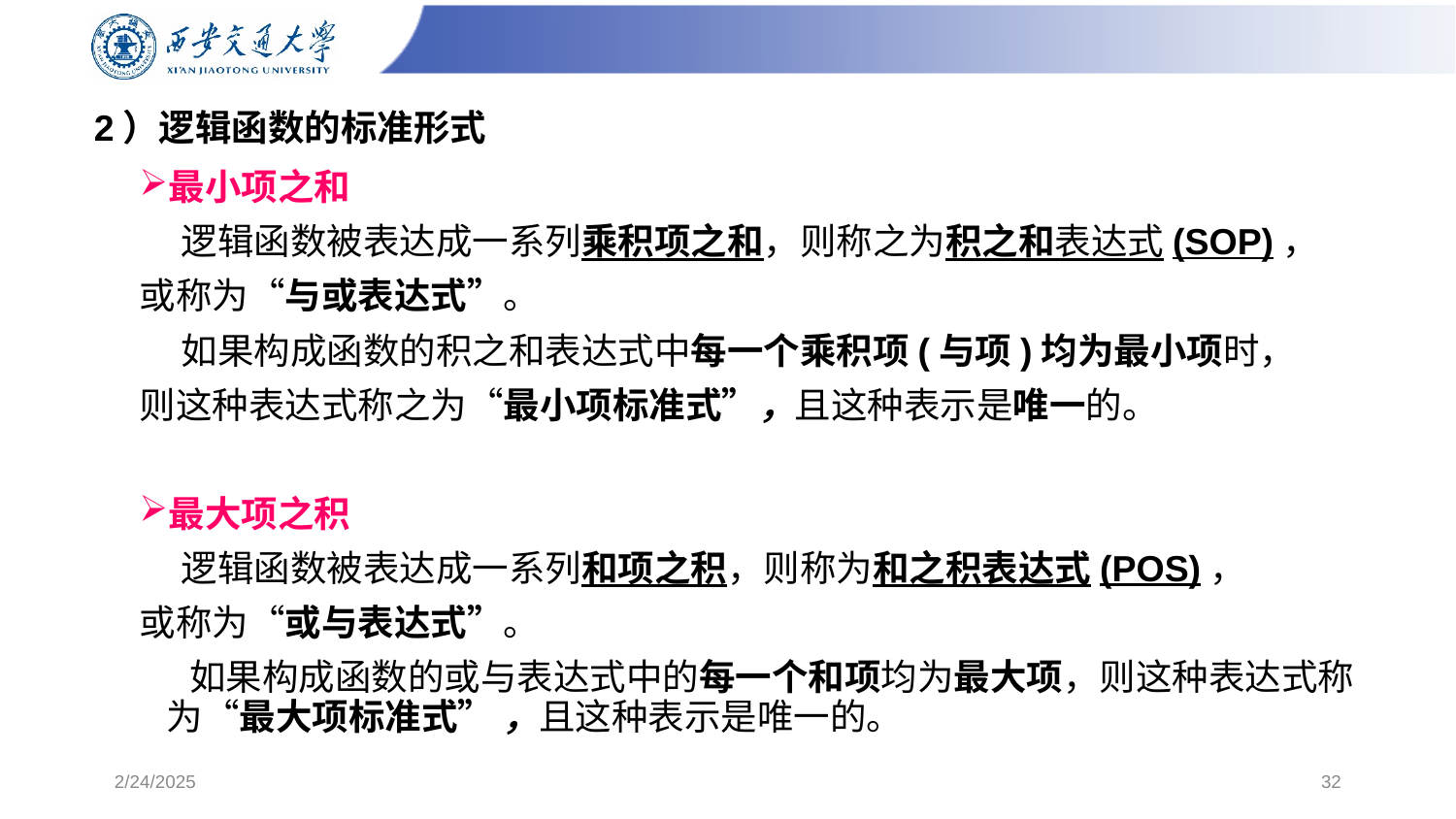

# 2）逻辑函数的标准形式
最小项之和
    逻辑函数被表达成一系列乘积项之和，则称之为积之和表达式(SOP)，
或称为“与或表达式”。
    如果构成函数的积之和表达式中每一个乘积项(与项)均为最小项时，
则这种表达式称之为“最小项标准式”，且这种表示是唯一的。

最大项之积
    逻辑函数被表达成一系列和项之积，则称为和之积表达式(POS)，
或称为“或与表达式”。
     如果构成函数的或与表达式中的每一个和项均为最大项，则这种表达式称为“最大项标准式” ，且这种表示是唯一的。
2/24/2025
32